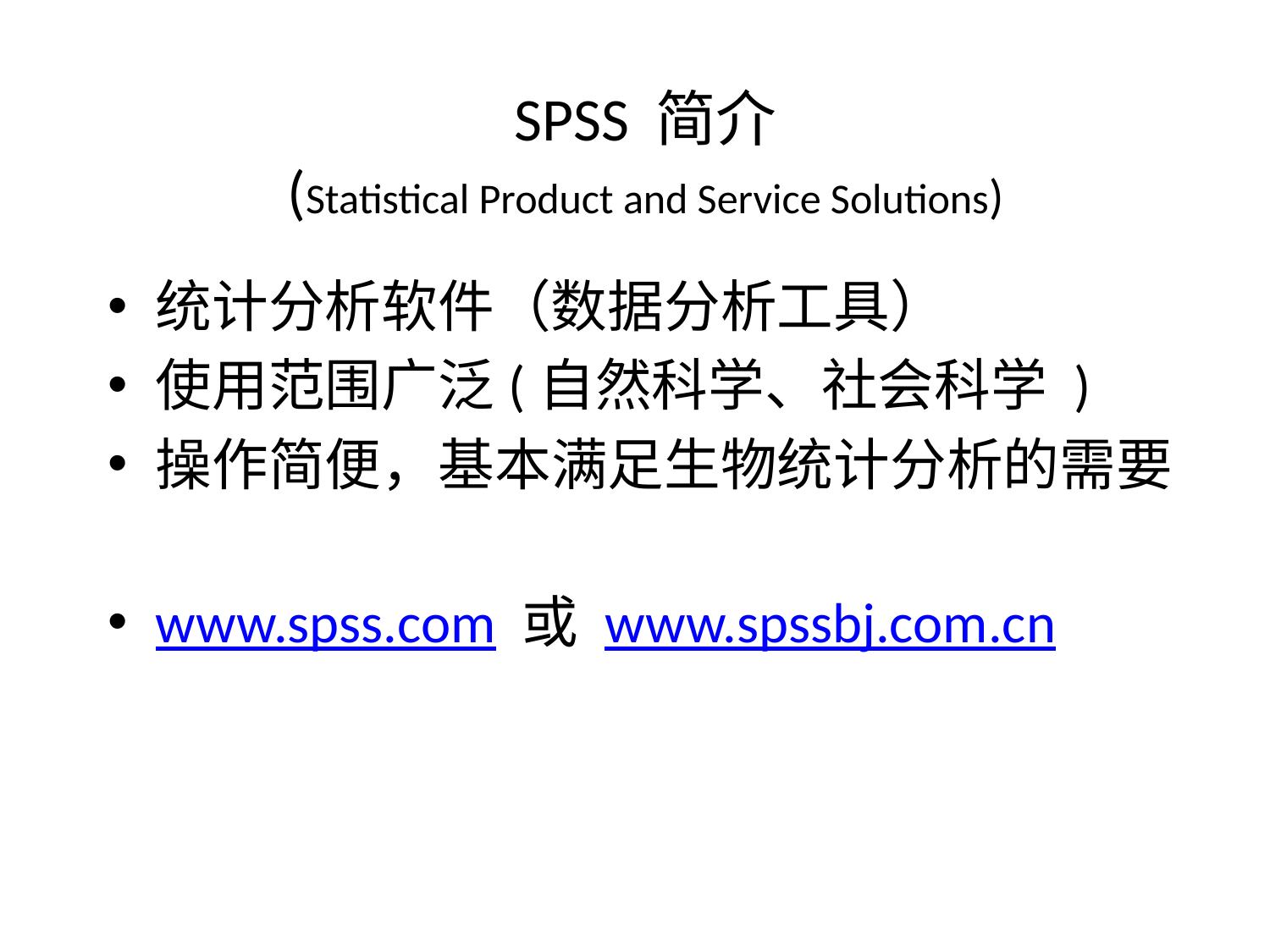

# SPSS 简介 (Statistical Product and Service Solutions)
统计分析软件（数据分析工具）
使用范围广泛(自然科学、社会科学 )
操作简便，基本满足生物统计分析的需要

www.spss.com 或 www.spssbj.com.cn